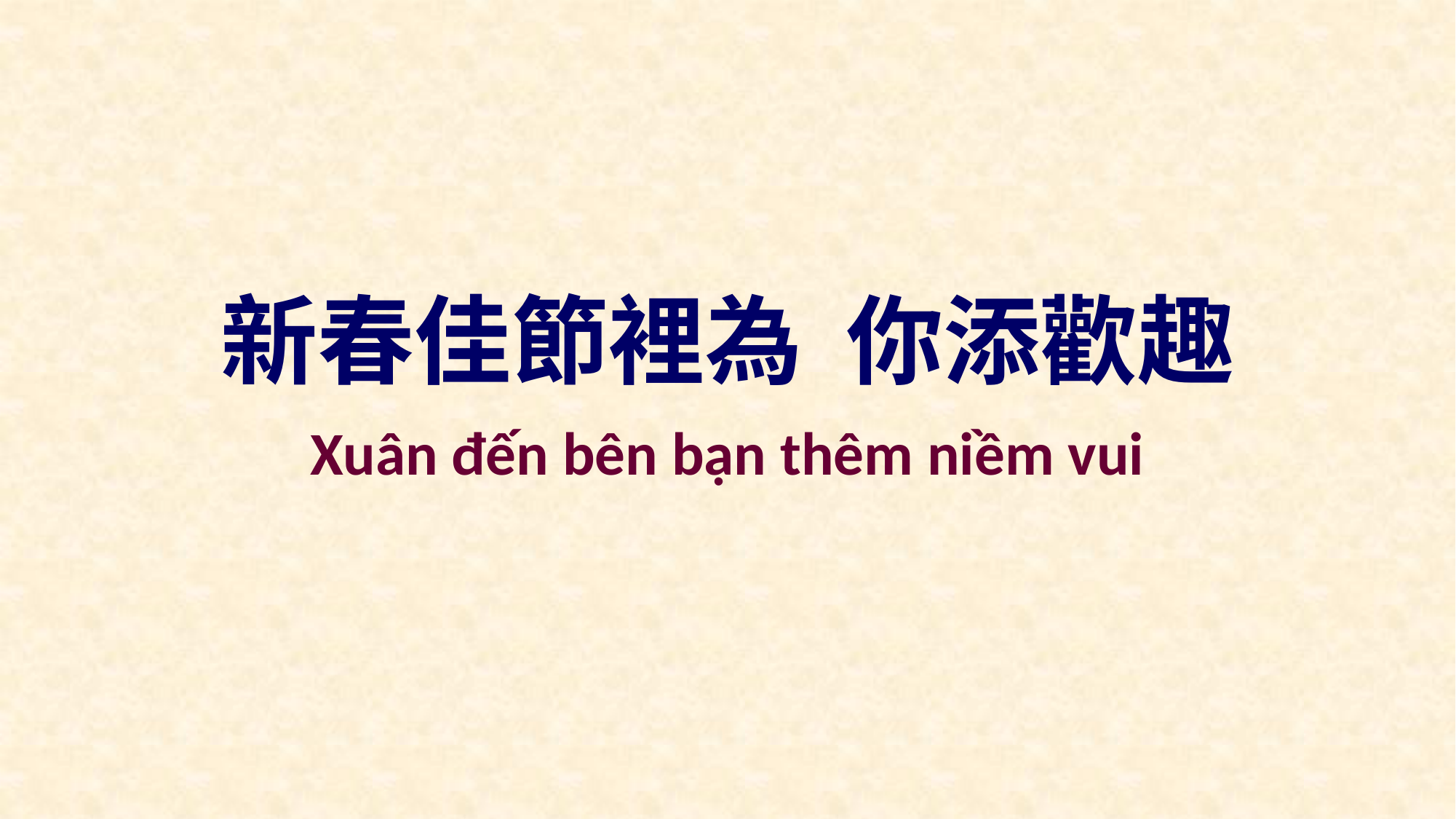

新春佳節裡為  你添歡趣
Xuân đến bên bạn thêm niềm vui